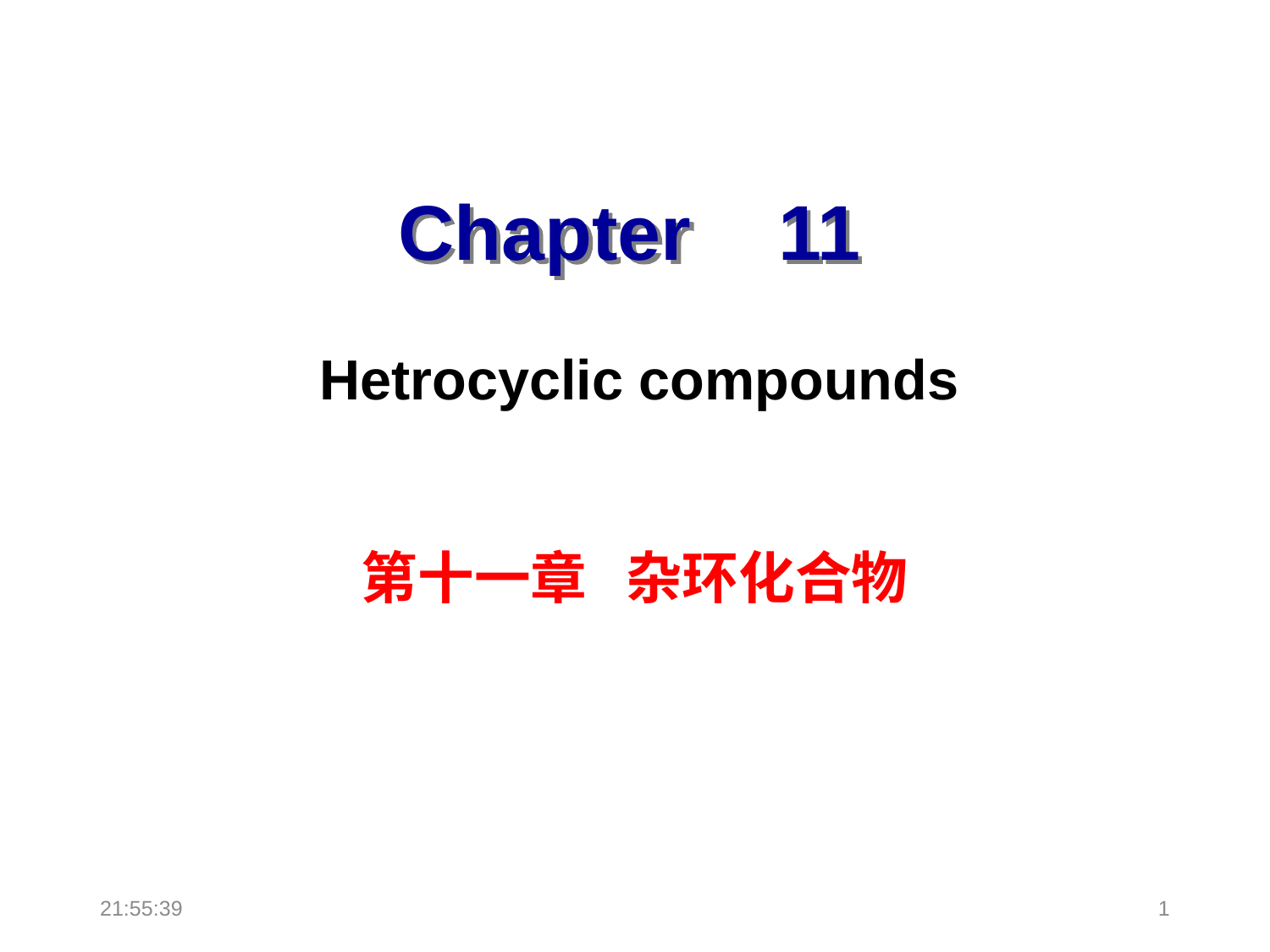

Chapter    11
Hetrocyclic compounds
第十一章   杂环化合物
21:55:39
1